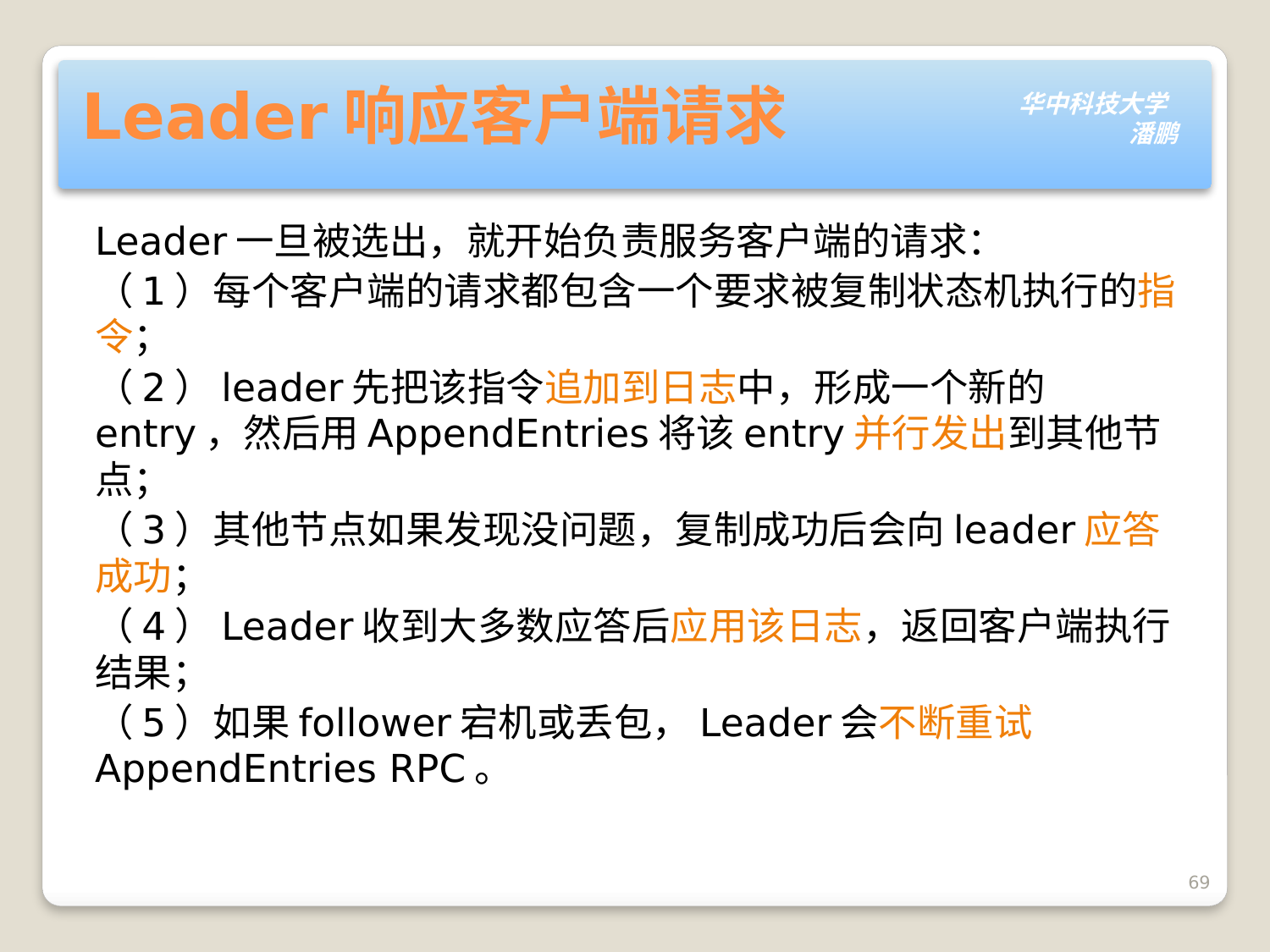

# Leader响应客户端请求
Leader一旦被选出，就开始负责服务客户端的请求：
（1）每个客户端的请求都包含一个要求被复制状态机执行的指令；
（2）leader先把该指令追加到日志中，形成一个新的entry，然后用AppendEntries将该entry并行发出到其他节点；
（3）其他节点如果发现没问题，复制成功后会向leader应答成功；
（4）Leader收到大多数应答后应用该日志，返回客户端执行结果；
（5）如果follower宕机或丢包，Leader会不断重试AppendEntries RPC。
69